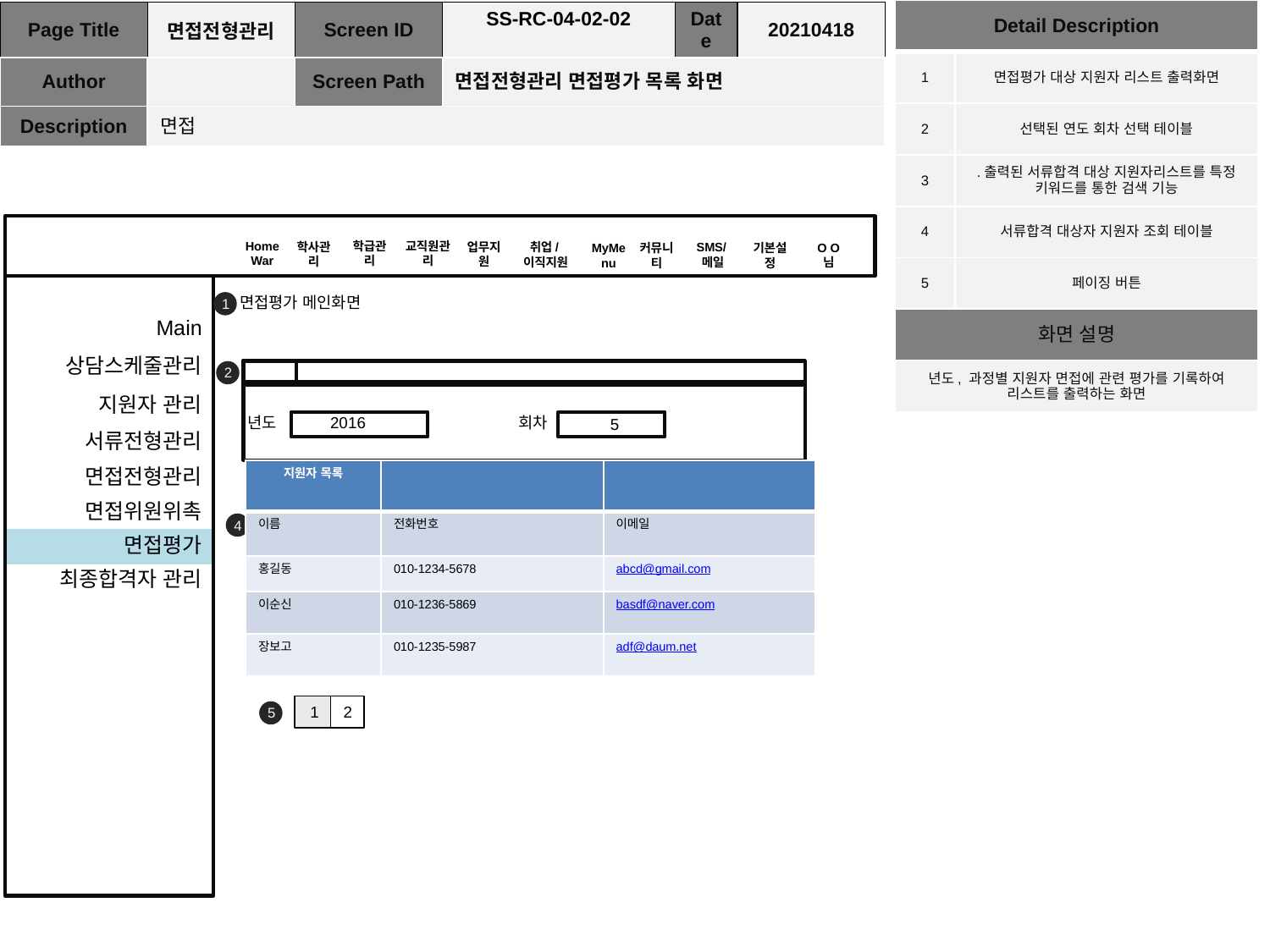

| Detail Description |  |
| --- | --- |
| 1 | 면접평가 대상 지원자 리스트 출력화면 |
| 2 | 선택된 연도 회차 선택 테이블 |
| 3 | .출력된 서류합격 대상 지원자리스트를 특정 키워드를 통한 검색 기능 |
| 4 | 서류합격 대상자 지원자 조회 테이블 |
| 5 | 페이징 버튼 |
| 화면 설명 |  |
| 년도, 과정별 지원자 면접에 관련 평가를 기록하여 리스트를 출력하는 화면 |  |
| Page Title | 면접전형관리 | Screen ID | SS-RC-04-02-02 | Date | 20210418 |
| --- | --- | --- | --- | --- | --- |
| Author |  | Screen Path | 면접전형관리 면접평가 목록 화면 |  |  |
| Description | 면접 |  |  |  |  |

HomeWar
학급관리
교직원관리
업무지원
학사관리
취업/이직지원
SMS/메일
O O 님
커뮤니티
기본설정
MyMenu

면접평가 메인화면
1

Main
상담스케줄관리
2

지원자 관리
년도
2016
회차
5

서류전형관리
면접전형관리
| 지원자 목록 |  |  |
| --- | --- | --- |
| 이름 | 전화번호 | 이메일 |
| 홍길동 | 010-1234-5678 | abcd@gmail.com |
| 이순신 | 010-1236-5869 | basdf@naver.com |
| 장보고 | 010-1235-5987 | adf@daum.net |
검색

3

면접위원위촉
4

면접평가

최종합격자 관리

1
2
5